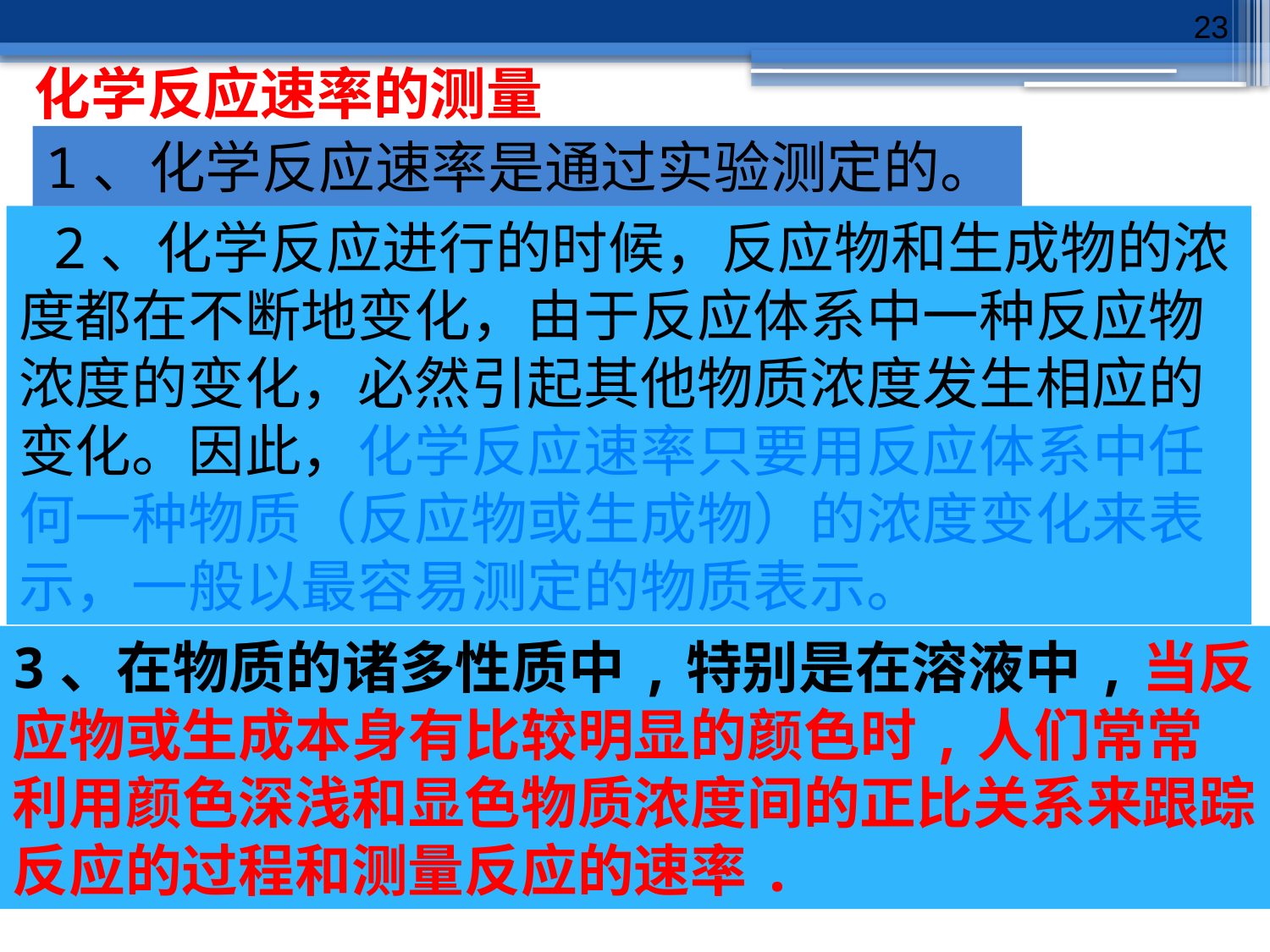

23
化学反应速率的测量

1、化学反应速率是通过实验测定的。
 2、化学反应进行的时候，反应物和生成物的浓度都在不断地变化，由于反应体系中一种反应物浓度的变化，必然引起其他物质浓度发生相应的变化。因此，化学反应速率只要用反应体系中任何一种物质（反应物或生成物）的浓度变化来表示，一般以最容易测定的物质表示。
3、在物质的诸多性质中,特别是在溶液中,当反应物或生成本身有比较明显的颜色时,人们常常利用颜色深浅和显色物质浓度间的正比关系来跟踪反应的过程和测量反应的速率.